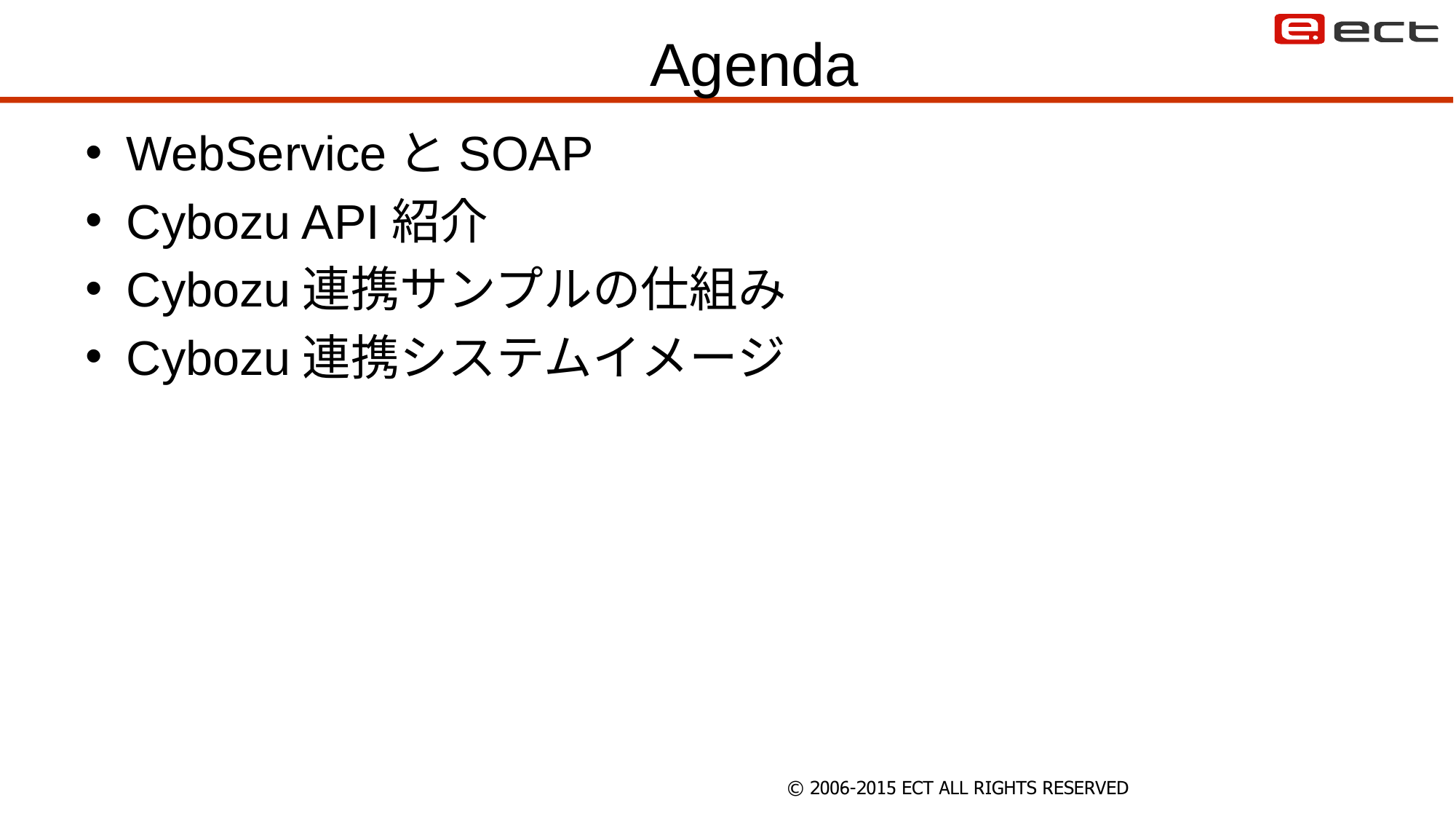

# Agenda
WebServiceとSOAP
Cybozu API紹介
Cybozu連携サンプルの仕組み
Cybozu連携システムイメージ